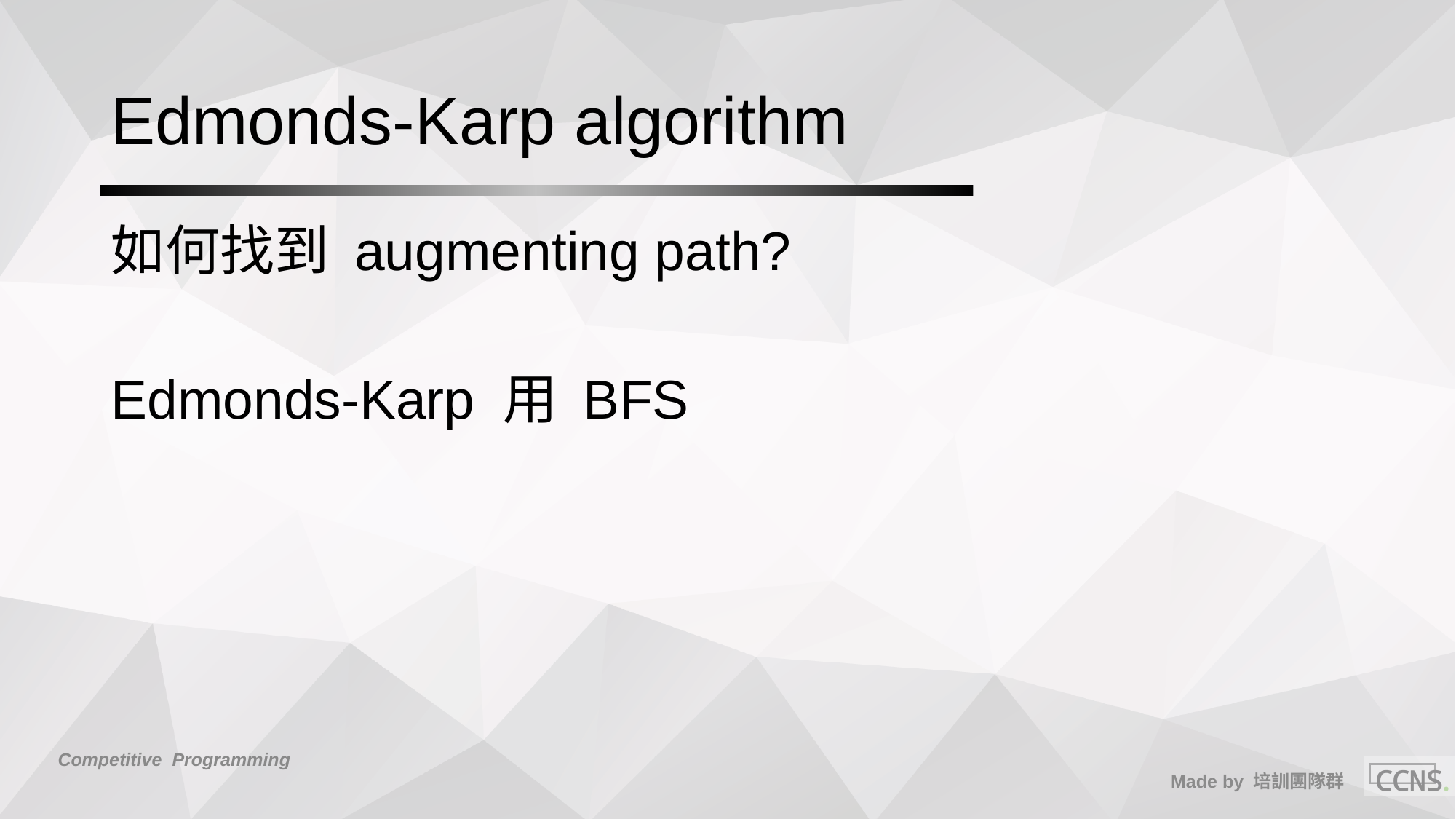

# Edmonds-Karp algorithm
如何找到 augmenting path?

Edmonds-Karp 用 BFS